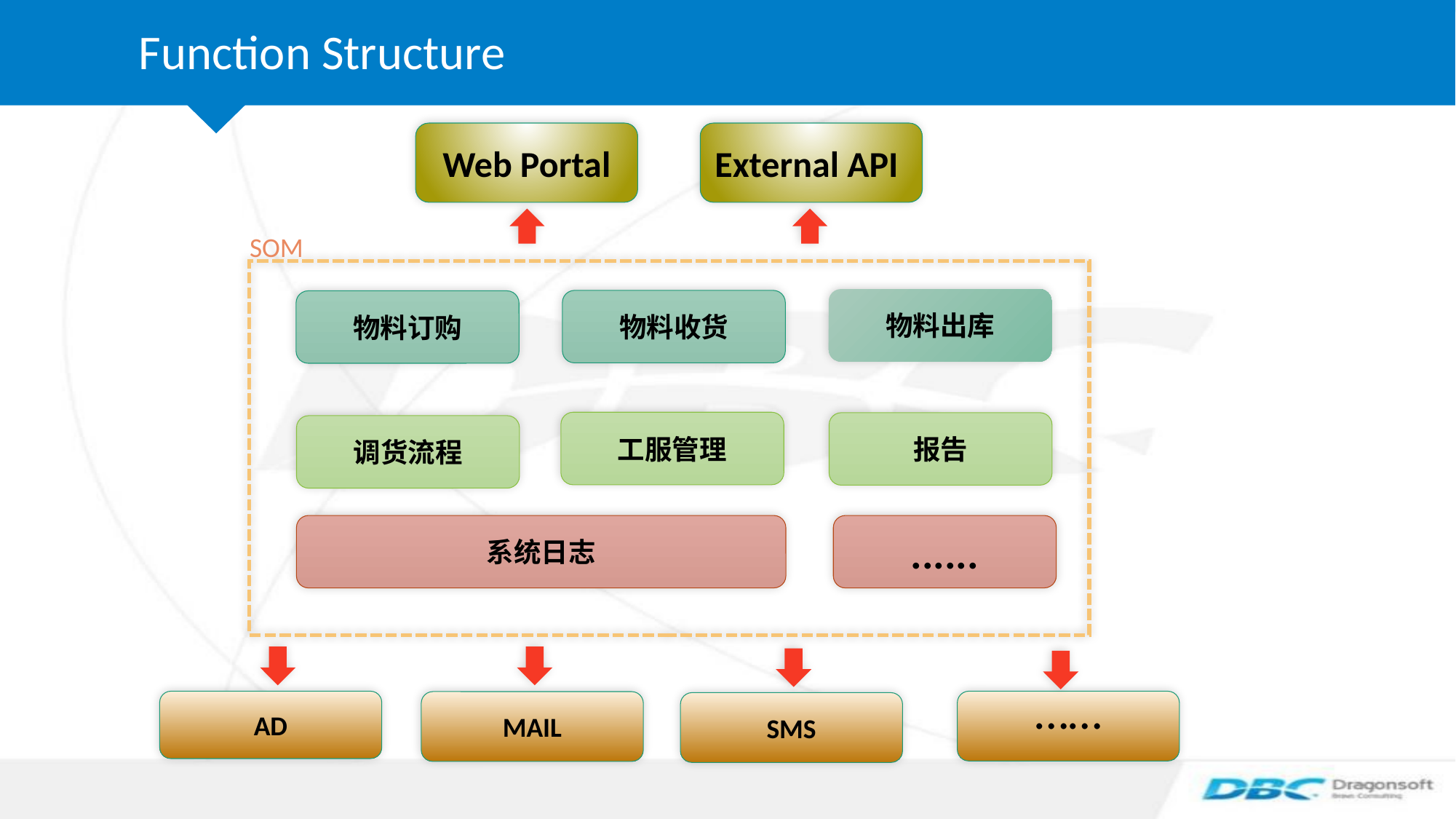

Function Structure
Web Portal
External API

SOM

物料出库
物料收货
物料订购
工服管理
报告
调货流程
系统日志
......

AD
……

MAIL
SMS